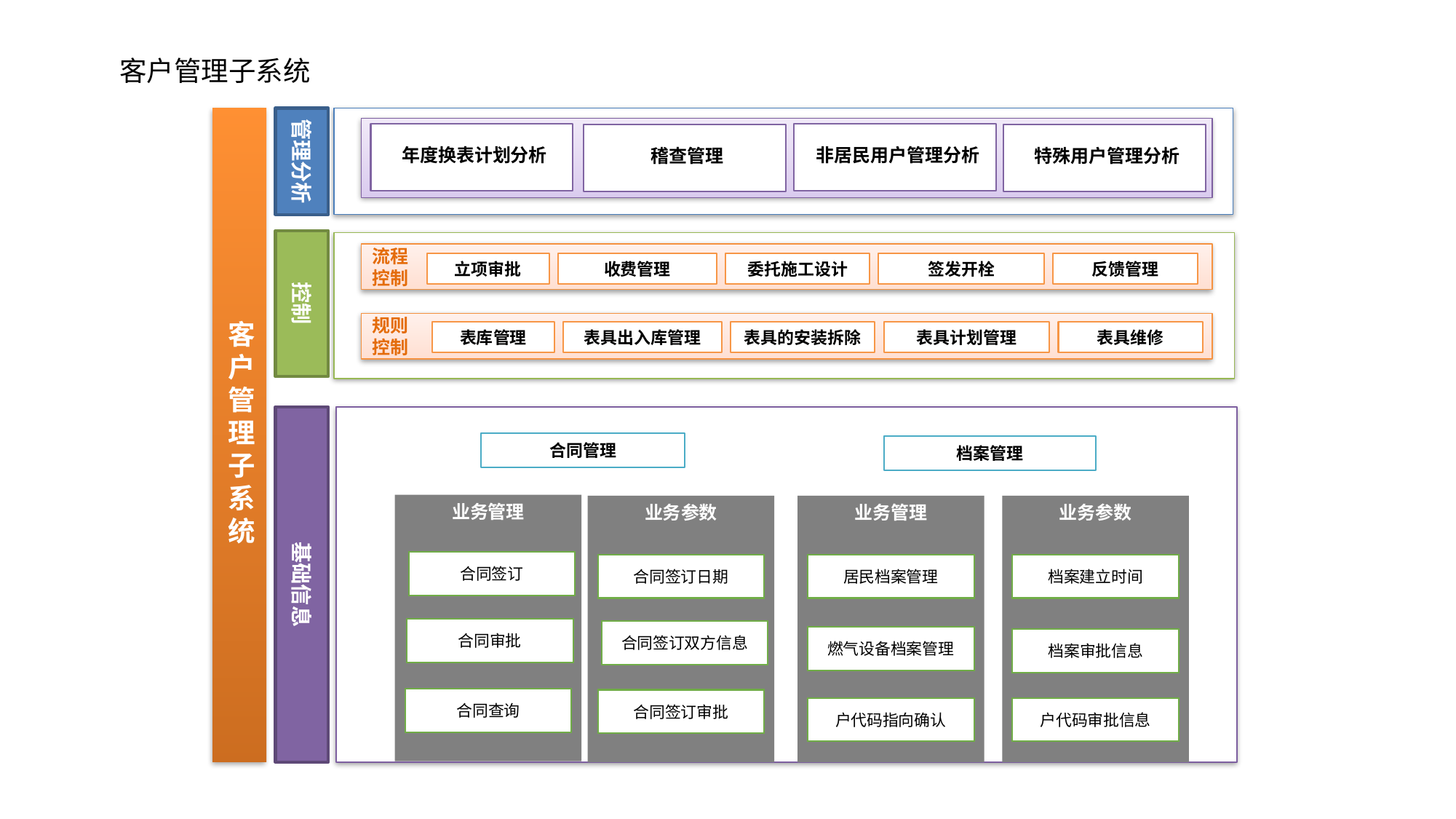

客户管理子系统
管理分析

客户管理子系统

非居民用户管理分析
控制

流程
控制
立项审批
收费管理
委托施工设计
签发开栓
反馈管理
规则
控制
表库管理
表具出入库管理
表具的安装拆除
表具计划管理
表具维修
基础信息

合同管理
档案管理
年度换表计划分析
特殊用户管理分析
稽查管理
业务管理
业务参数
业务管理
业务参数
合同签订
合同签订日期
居民档案管理
档案建立时间
合同审批
合同签订双方信息
燃气设备档案管理
档案审批信息
合同查询
合同签订审批
户代码指向确认
户代码审批信息